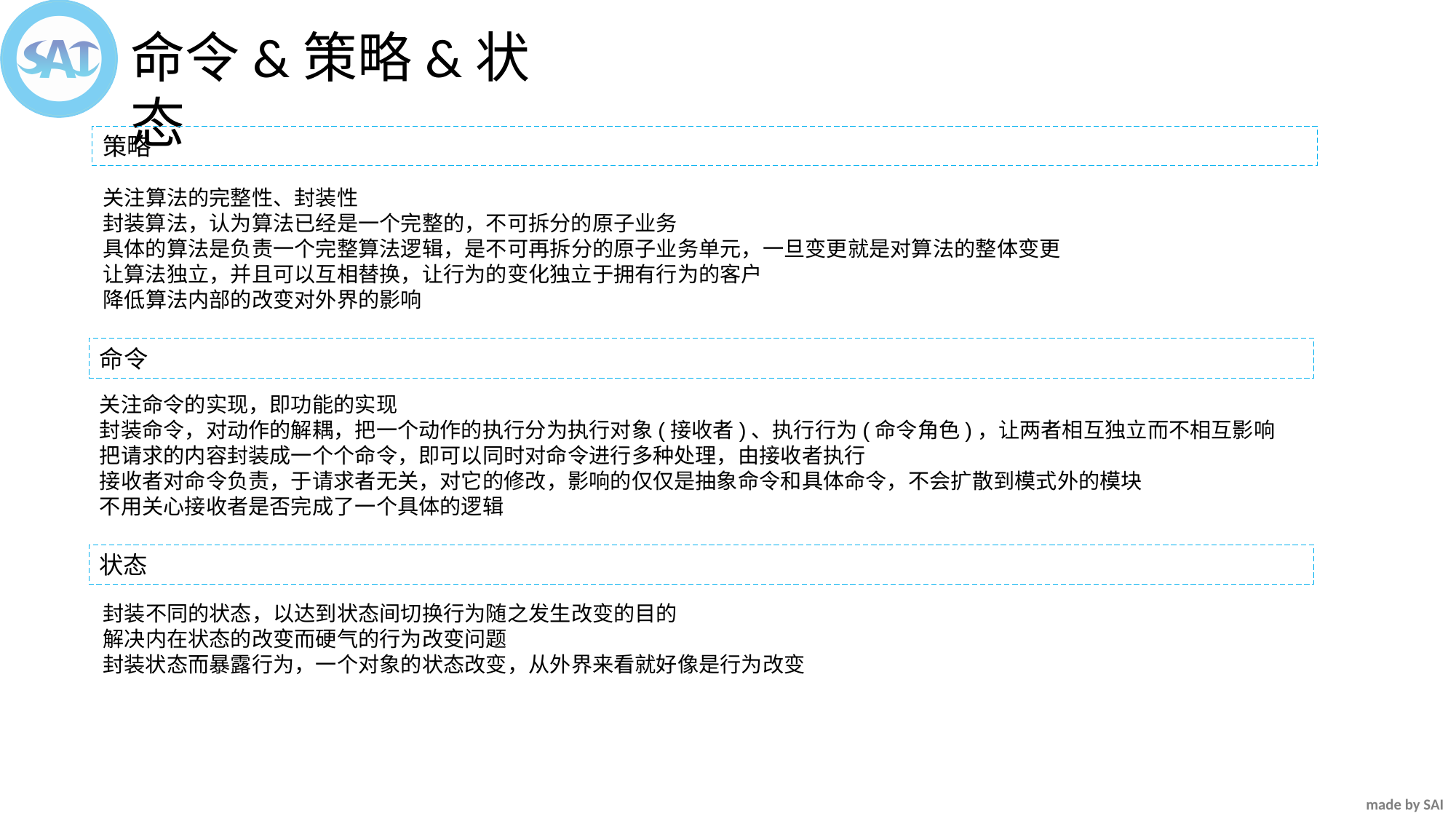

命令&策略&状态
策略
关注算法的完整性、封装性
封装算法，认为算法已经是一个完整的，不可拆分的原子业务
具体的算法是负责一个完整算法逻辑，是不可再拆分的原子业务单元，一旦变更就是对算法的整体变更
让算法独立，并且可以互相替换，让行为的变化独立于拥有行为的客户
降低算法内部的改变对外界的影响
命令
关注命令的实现，即功能的实现
封装命令，对动作的解耦，把一个动作的执行分为执行对象(接收者)、执行行为(命令角色)，让两者相互独立而不相互影响
把请求的内容封装成一个个命令，即可以同时对命令进行多种处理，由接收者执行
接收者对命令负责，于请求者无关，对它的修改，影响的仅仅是抽象命令和具体命令，不会扩散到模式外的模块
不用关心接收者是否完成了一个具体的逻辑
状态
封装不同的状态，以达到状态间切换行为随之发生改变的目的
解决内在状态的改变而硬气的行为改变问题
封装状态而暴露行为，一个对象的状态改变，从外界来看就好像是行为改变